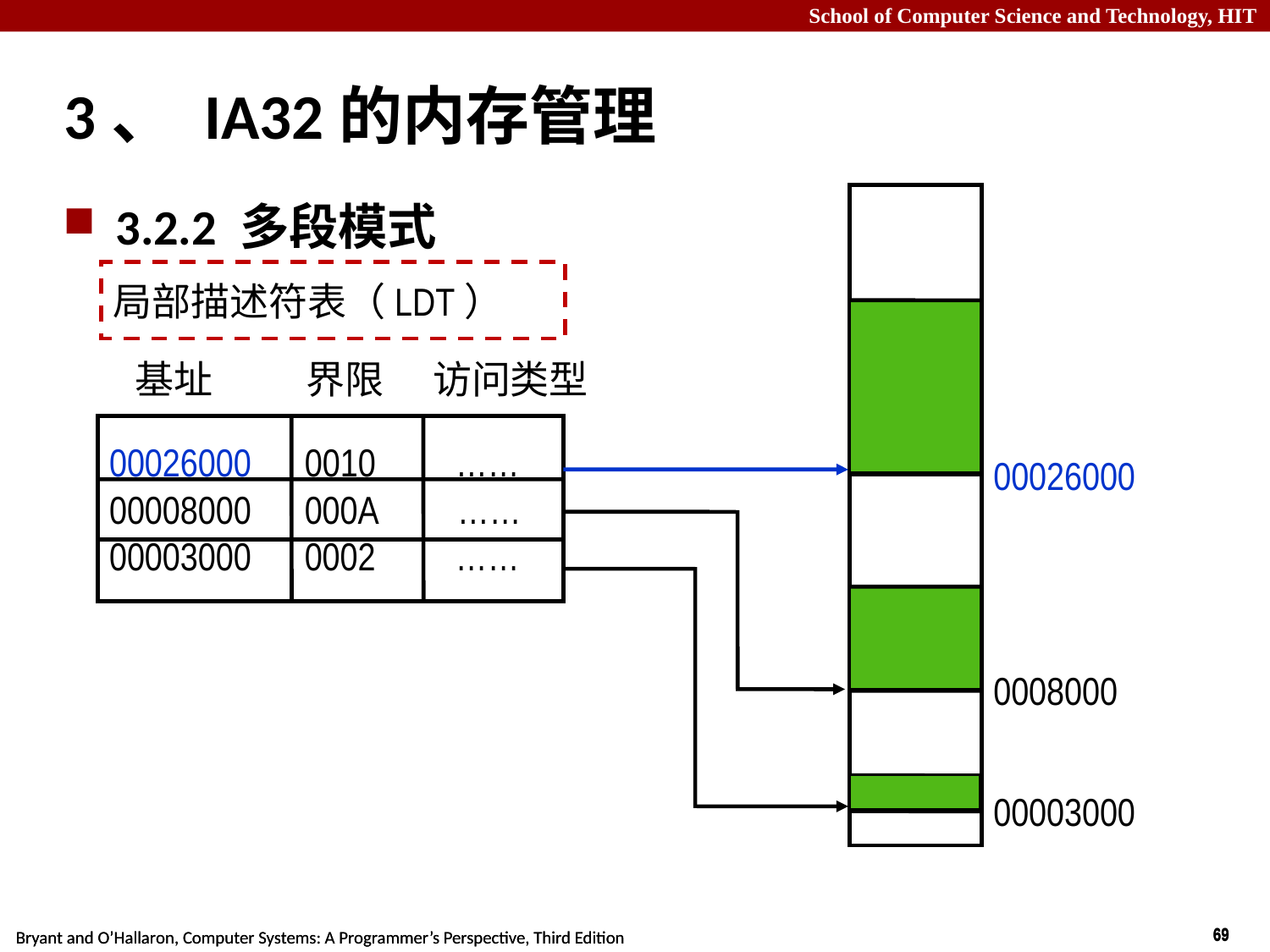

# 3、 IA32的内存管理

局部描述符表（LDT）

基址	     界限	     访问类型
00026000      0010         ……
00008000      000A         ……
00003000      0002         ……

00026000

0008000

00003000

3.2.2 多段模式